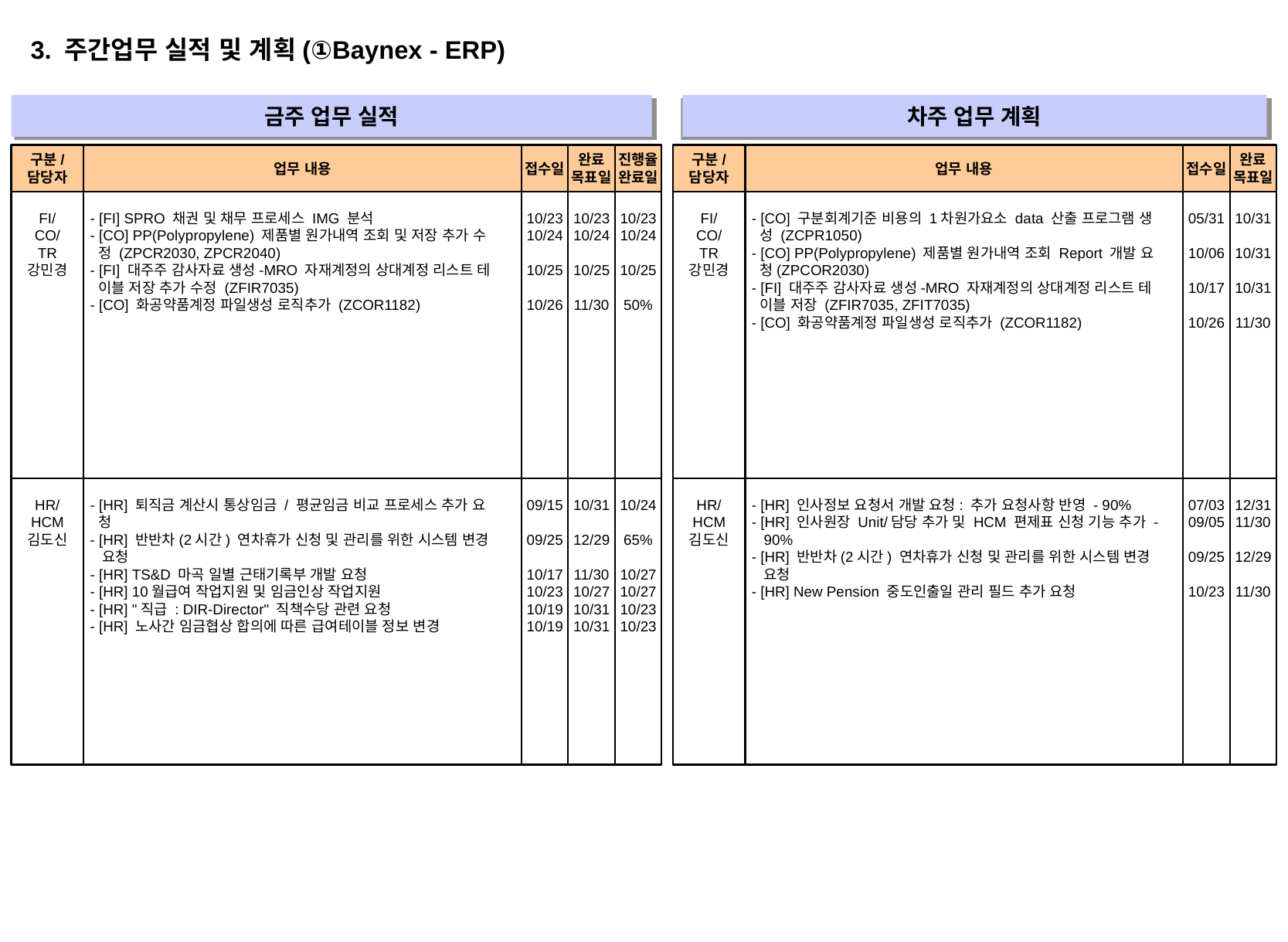

3. 주간업무 실적 및 계획(①Baynex - ERP)
금주 업무 실적
차주 업무 계획
" "
" "
구분/
담당자
업무 내용
접수일
완료
목표일
진행율
완료일
구분/
담당자
업무 내용
접수일
완료
목표일
FI/
CO/
TR
강민경

- [FI] SPRO 채권 및 채무 프로세스 IMG 분석
- [CO] PP(Polypropylene) 제품별 원가내역 조회 및 저장 추가 수
  정 (ZPCR2030, ZPCR2040)
- [FI] 대주주 감사자료 생성-MRO 자재계정의 상대계정 리스트 테
  이블 저장 추가 수정 (ZFIR7035)
- [CO] 화공약품계정 파일생성 로직추가 (ZCOR1182)
10/23
10/24
10/25
10/26
10/23
10/24
10/25
11/30
10/23
10/24
10/25
50%
FI/
CO/
TR
강민경

- [CO] 구분회계기준 비용의 1차원가요소 data 산출 프로그램 생
  성 (ZCPR1050)
- [CO] PP(Polypropylene) 제품별 원가내역 조회 Report 개발 요
  청(ZPCOR2030)
- [FI] 대주주 감사자료 생성-MRO 자재계정의 상대계정 리스트 테
  이블 저장 (ZFIR7035, ZFIT7035)
- [CO] 화공약품계정 파일생성 로직추가 (ZCOR1182)
05/31
10/06
10/17
10/26
10/31
10/31
10/31
11/30
HR/
HCM
김도신

- [HR] 퇴직금 계산시 통상임금 / 평균임금 비교 프로세스 추가 요
  청
- [HR] 반반차(2시간) 연차휴가 신청 및 관리를 위한 시스템 변경
   요청
- [HR] TS&D 마곡 일별 근태기록부 개발 요청
- [HR] 10월급여 작업지원 및 임금인상 작업지원
- [HR] "직급 : DIR-Director" 직책수당 관련 요청
- [HR] 노사간 임금협상 합의에 따른 급여테이블 정보 변경
09/15
09/25
10/17
10/23
10/19
10/19
10/31
12/29
11/30
10/27
10/31
10/31
10/24
65%
10/27
10/27
10/23
10/23
HR/
HCM
김도신

- [HR] 인사정보 요청서 개발 요청: 추가 요청사항 반영 - 90%
- [HR] 인사원장 Unit/담당 추가 및 HCM 편제표 신청 기능 추가 -
   90%
- [HR] 반반차(2시간) 연차휴가 신청 및 관리를 위한 시스템 변경
   요청
- [HR] New Pension 중도인출일 관리 필드 추가 요청
07/03
09/05
09/25
10/23
12/31
11/30
12/29
11/30